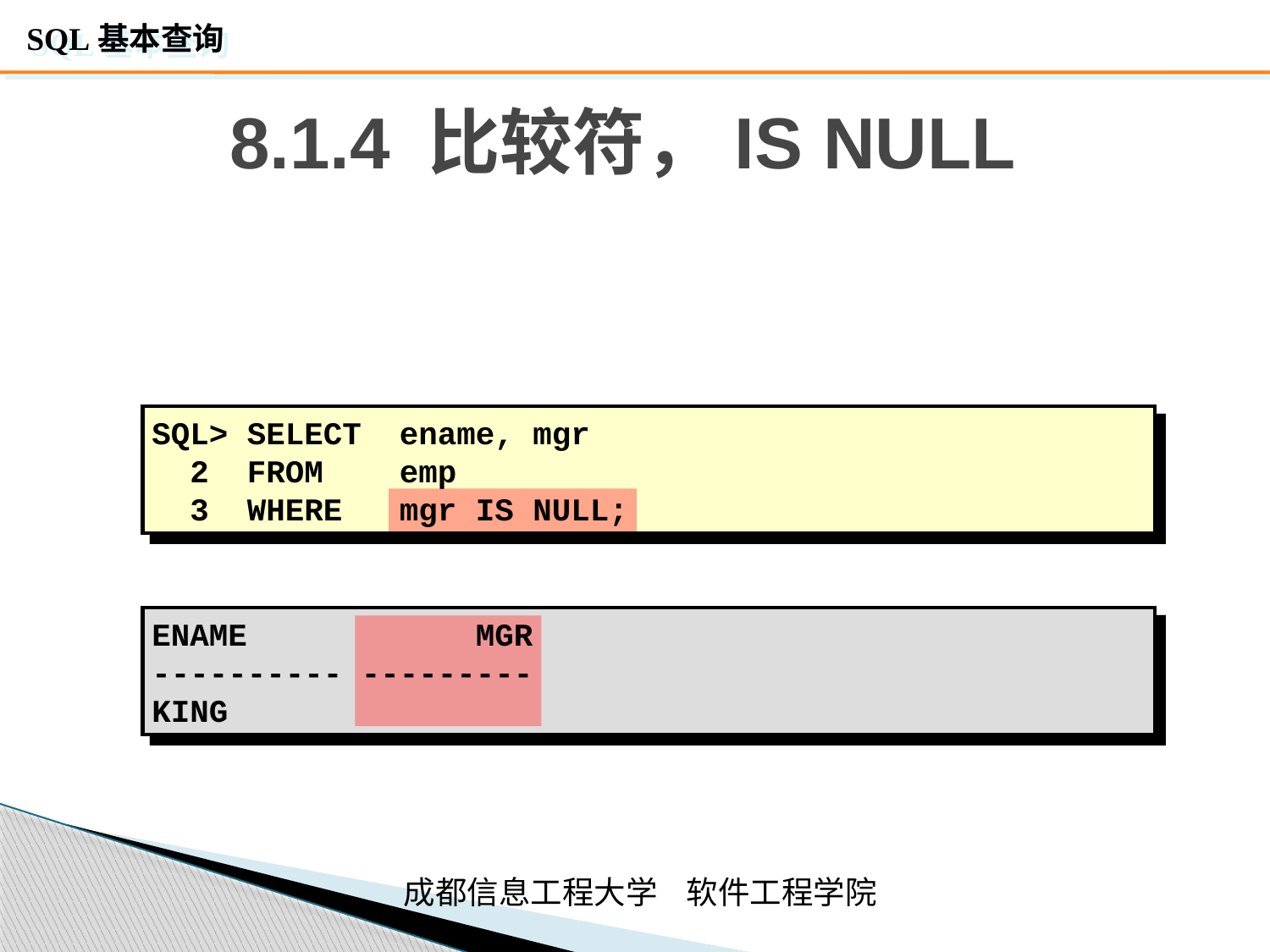

# 8.1.4 比较符，IS NULL
SQL> SELECT  ename, mgr
  2  FROM    emp
  3  WHERE   mgr IS NULL;

ENAME            MGR
---------- ---------
KING